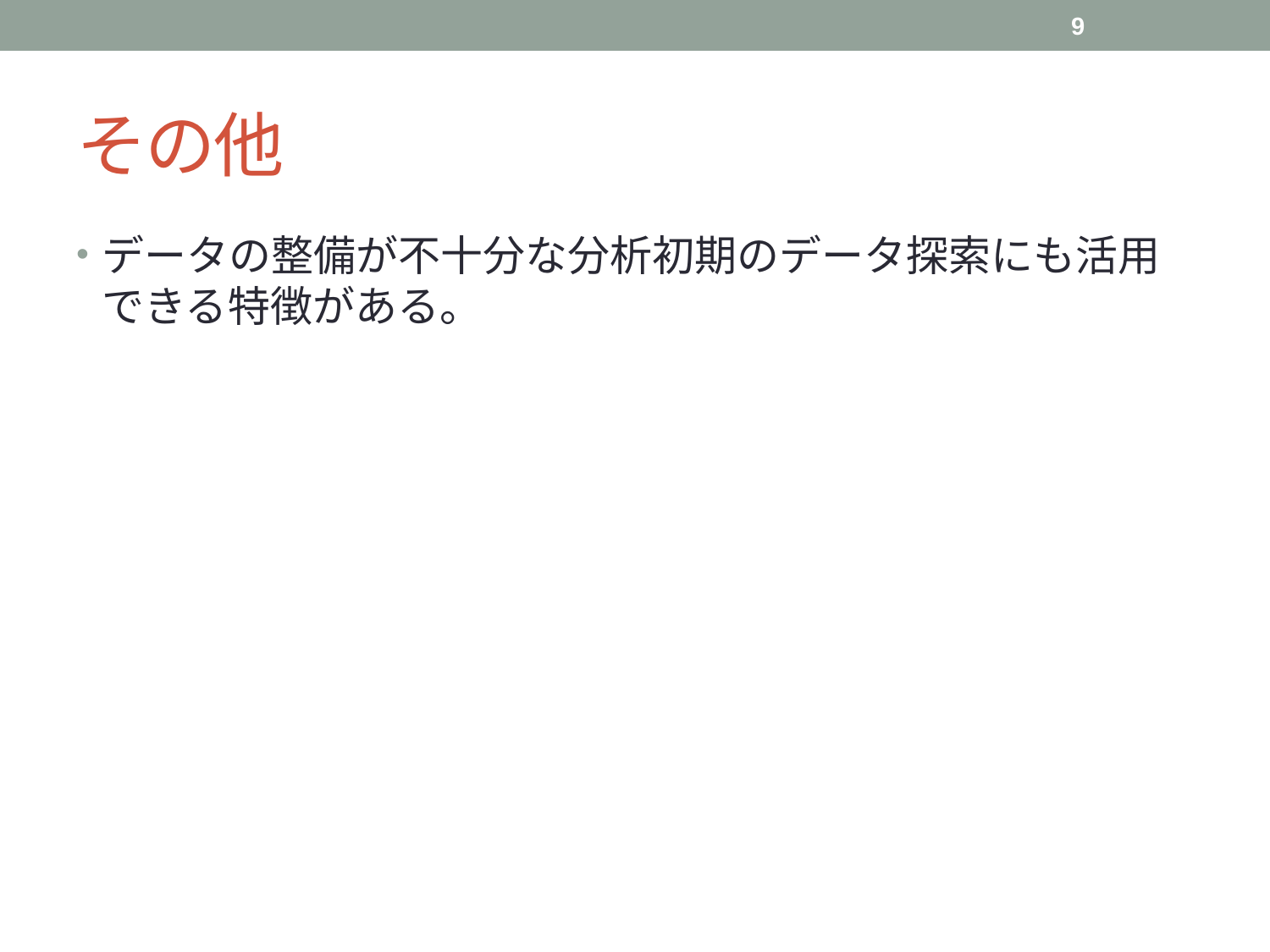

9
# その他
データの整備が不十分な分析初期のデータ探索にも活用できる特徴がある。